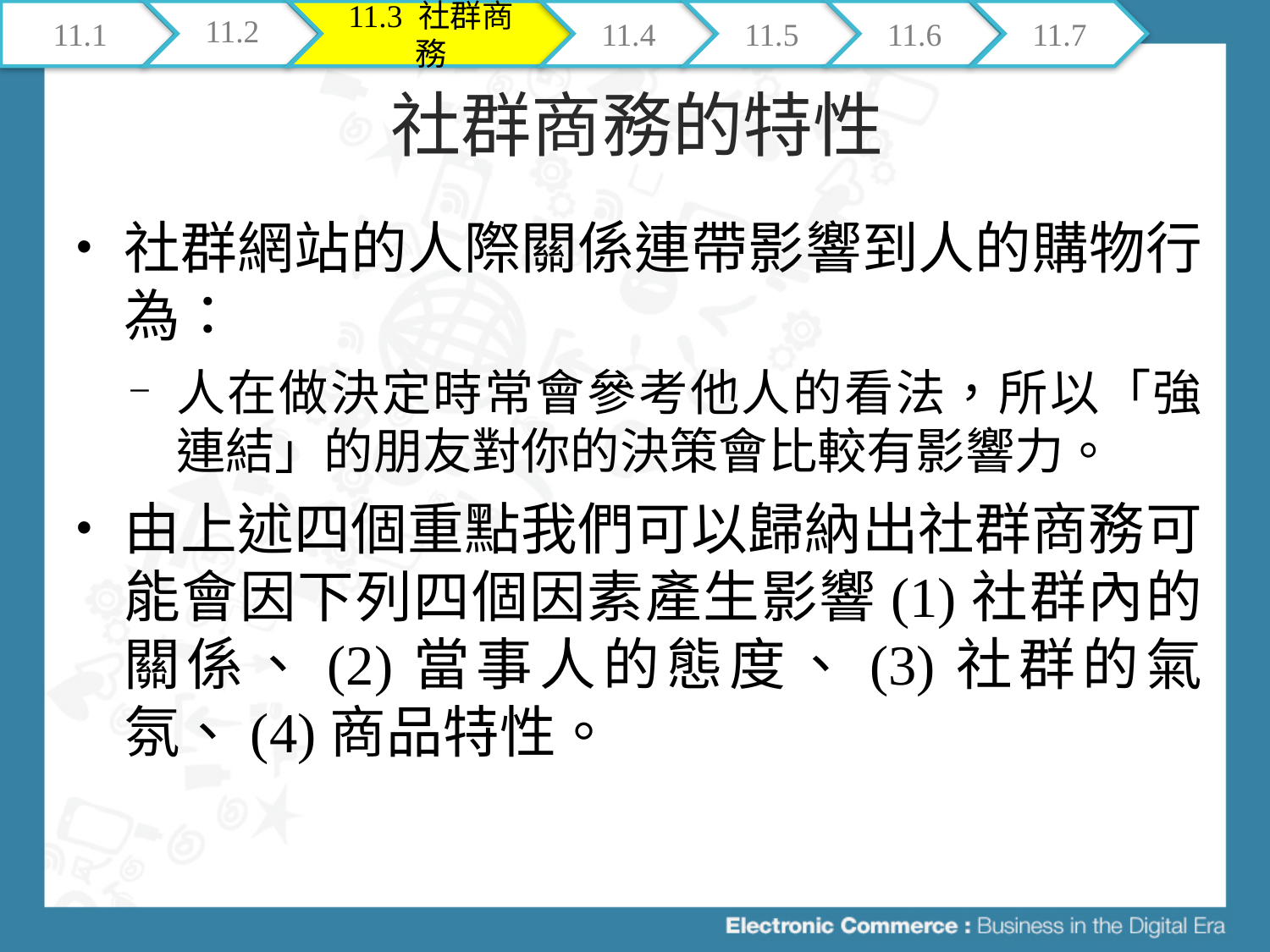

11.1
11.2
11.3 社群商務
11.4
11.5
11.6
11.7
# 社群商務的特性
社群網站的人際關係連帶影響到人的購物行為：
人在做決定時常會參考他人的看法，所以「強連結」的朋友對你的決策會比較有影響力。
由上述四個重點我們可以歸納出社群商務可能會因下列四個因素產生影響(1)社群內的關係、(2)當事人的態度、(3)社群的氣氛、(4)商品特性。